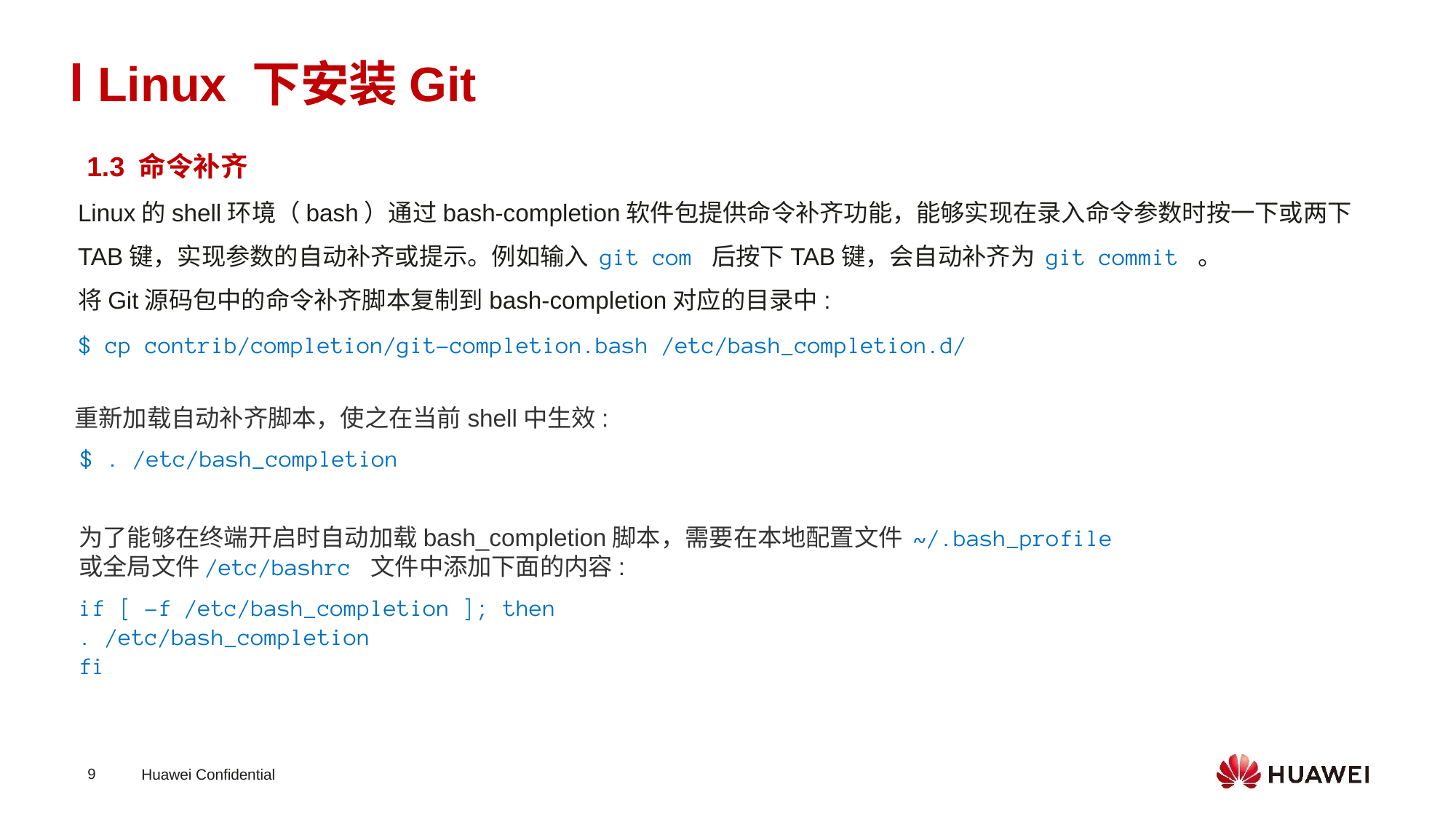

Linux 下安装Git
1.3 命令补齐
Linux的shell环境（bash）通过bash-completion软件包提供命令补齐功能，能够实现在录入命令参数时按一下或两下TAB键，实现参数的自动补齐或提示。例如输入 git com 后按下TAB键，会自动补齐为 git commit 。
将Git源码包中的命令补齐脚本复制到bash-completion对应的目录中:
$ cp contrib/completion/git-completion.bash /etc/bash_completion.d/
重新加载自动补齐脚本，使之在当前shell中生效:
$ . /etc/bash_completion
为了能够在终端开启时自动加载bash_completion脚本，需要在本地配置文件 ~/.bash_profile 或全局文件/etc/bashrc 文件中添加下面的内容:
if [ -f /etc/bash_completion ]; then
. /etc/bash_completion
fi